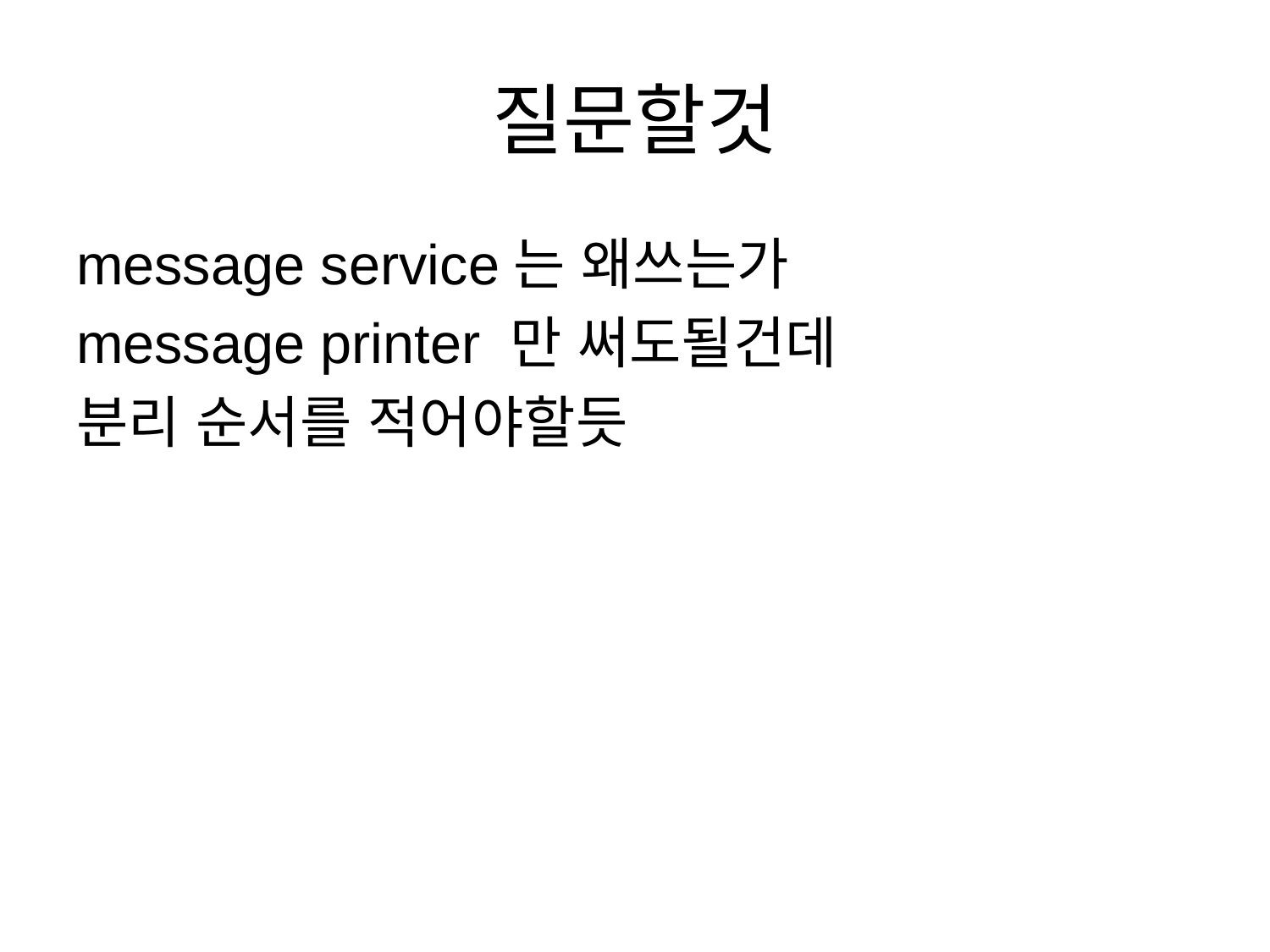

# 질문할것
message service는 왜쓰는가
message printer 만 써도될건데
분리 순서를 적어야할듯